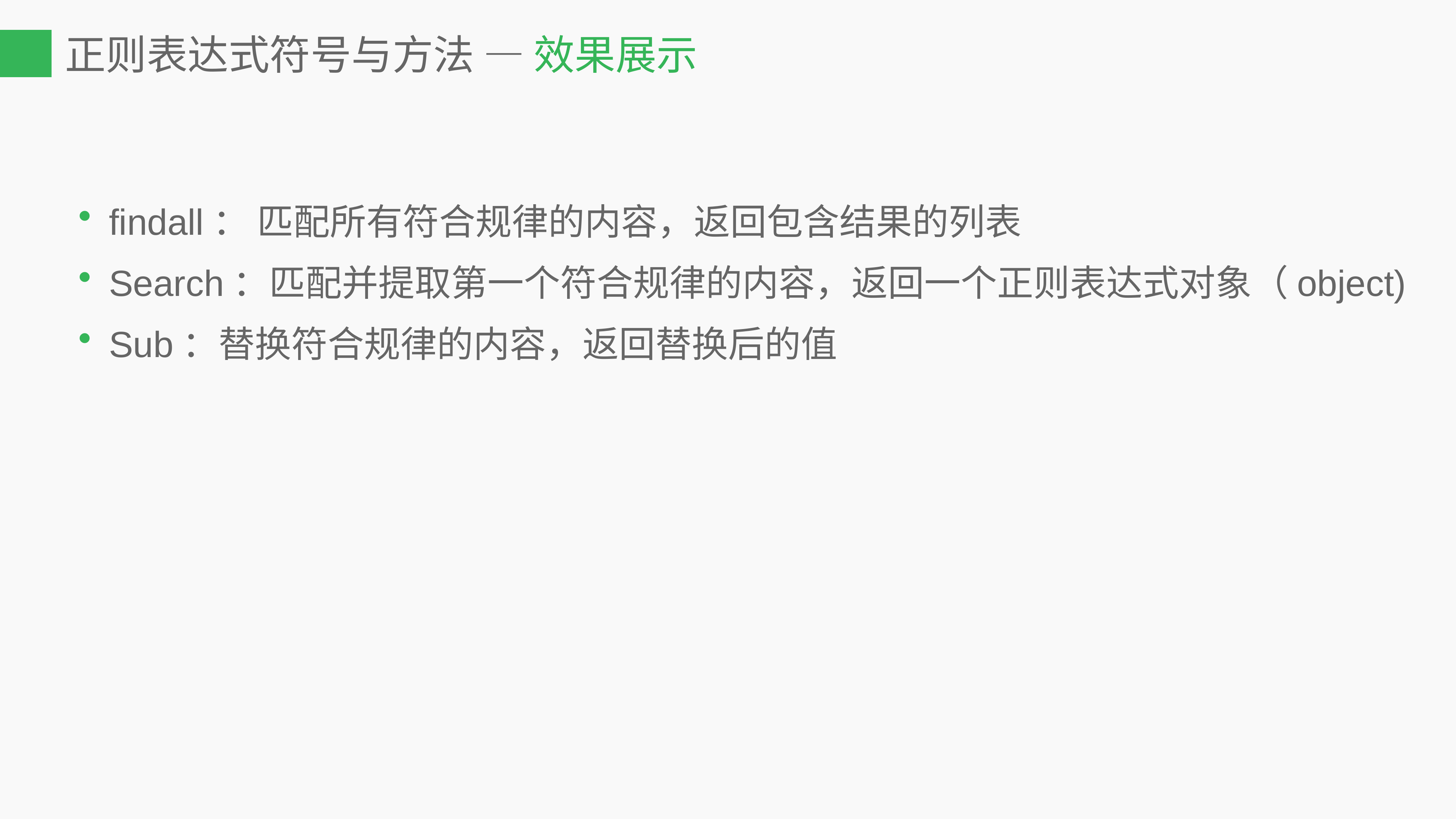

正则表达式符号与方法 — 效果展示

findall： 匹配所有符合规律的内容，返回包含结果的列表
Search：匹配并提取第一个符合规律的内容，返回一个正则表达式对象（object)
Sub：替换符合规律的内容，返回替换后的值